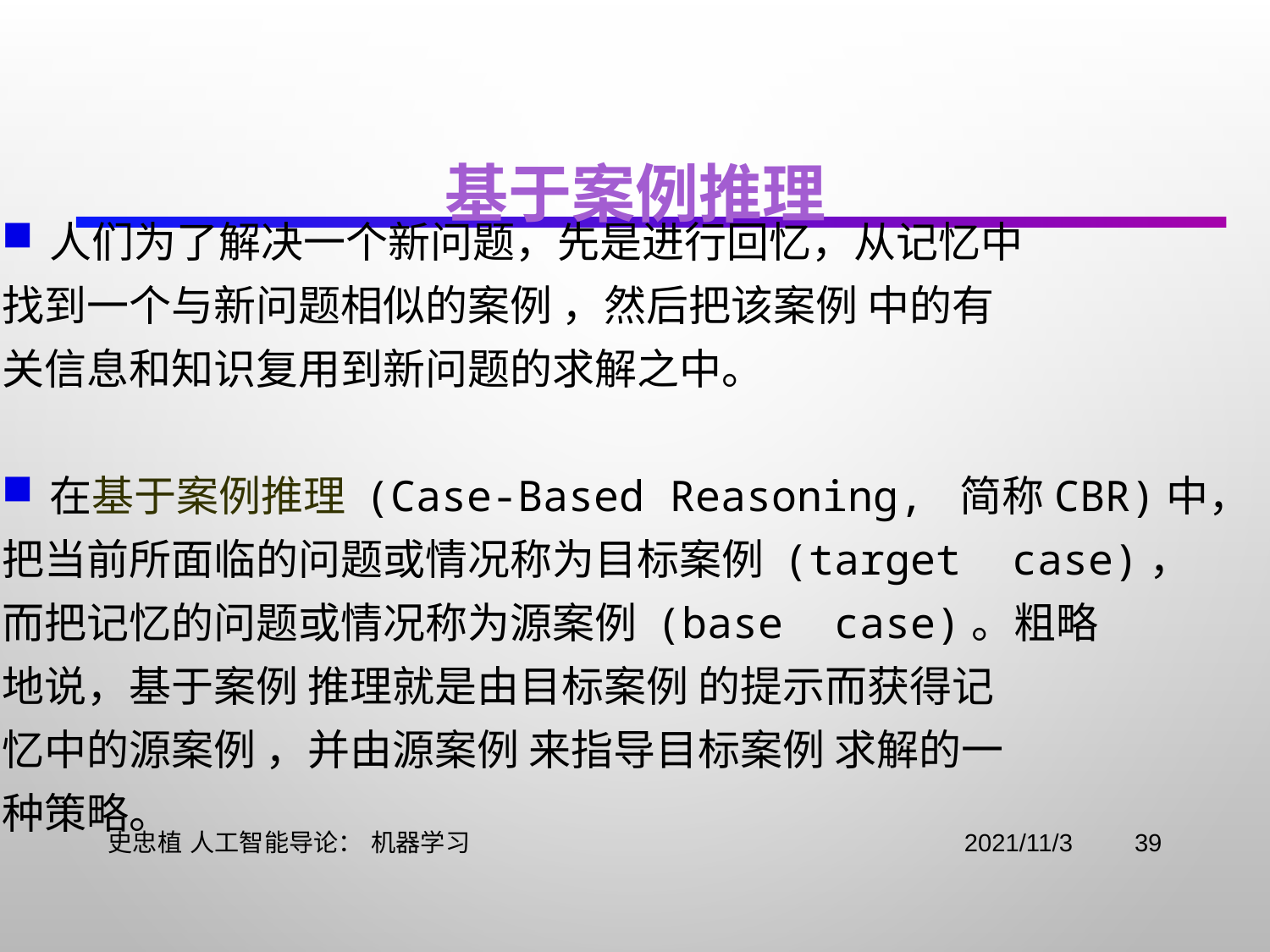

# 基于案例推理
人们为了解决一个新问题，先是进行回忆，从记忆中
找到一个与新问题相似的案例 ，然后把该案例 中的有
关信息和知识复用到新问题的求解之中。

在基于案例推理 (Case-Based Reasoning, 简称CBR)中，
把当前所面临的问题或情况称为目标案例 (target  case)，
而把记忆的问题或情况称为源案例 (base  case)。粗略
地说，基于案例 推理就是由目标案例 的提示而获得记
忆中的源案例 ，并由源案例 来指导目标案例 求解的一
种策略。

史忠植 人工智能导论： 机器学习
2021/11/3
39